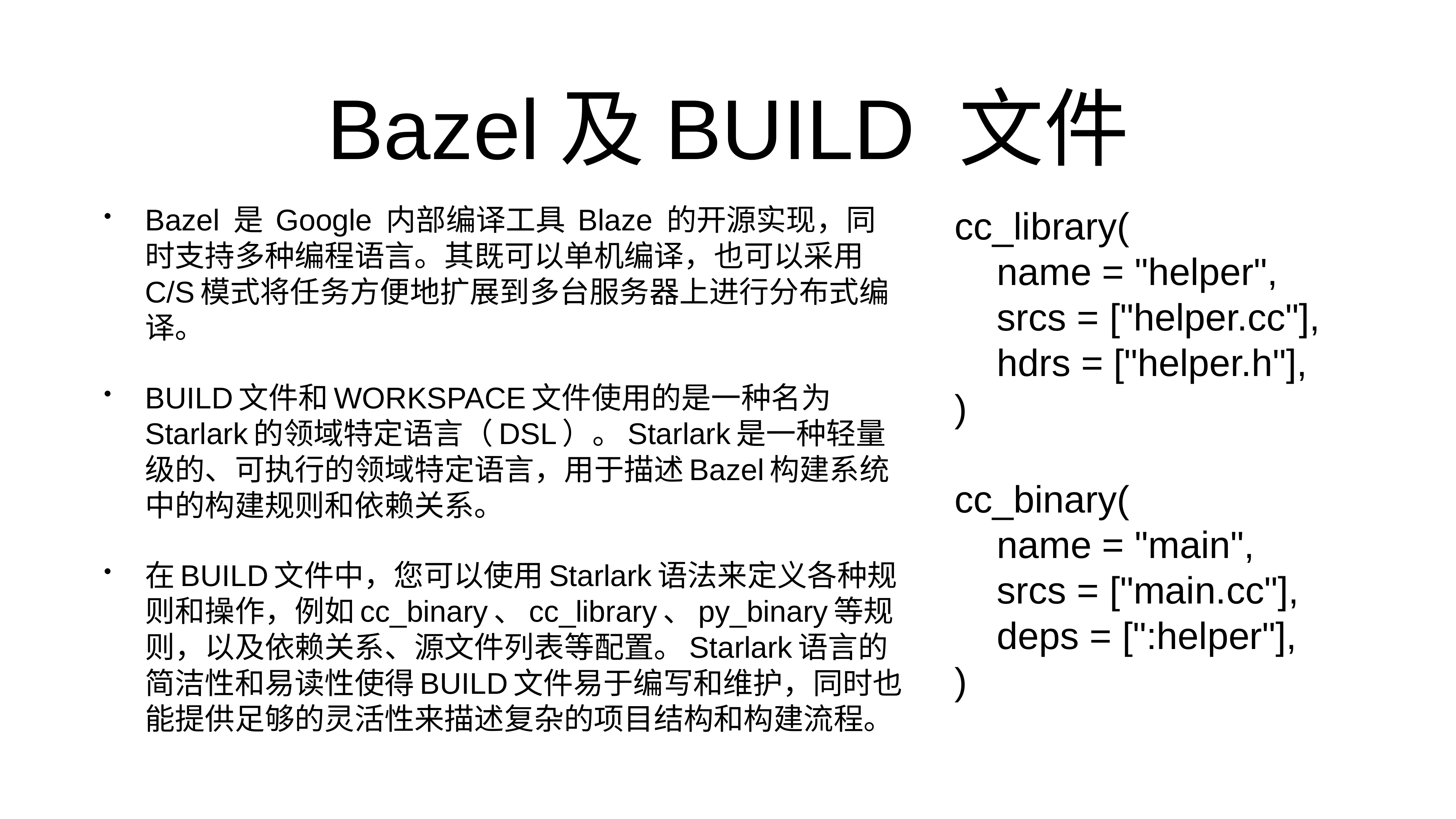

# Bazel及BUILD 文件
Bazel 是 Google 内部编译工具 Blaze 的开源实现，同时支持多种编程语言。其既可以单机编译，也可以采用C/S模式将任务方便地扩展到多台服务器上进行分布式编译。
BUILD文件和WORKSPACE文件使用的是一种名为Starlark的领域特定语言（DSL）。Starlark是一种轻量级的、可执行的领域特定语言，用于描述Bazel构建系统中的构建规则和依赖关系。
在BUILD文件中，您可以使用Starlark语法来定义各种规则和操作，例如cc_binary、cc_library、py_binary等规则，以及依赖关系、源文件列表等配置。Starlark语言的简洁性和易读性使得BUILD文件易于编写和维护，同时也能提供足够的灵活性来描述复杂的项目结构和构建流程。
cc_library(
    name = "helper",
    srcs = ["helper.cc"],
    hdrs = ["helper.h"],
)

cc_binary(
    name = "main",
    srcs = ["main.cc"],
    deps = [":helper"],
)